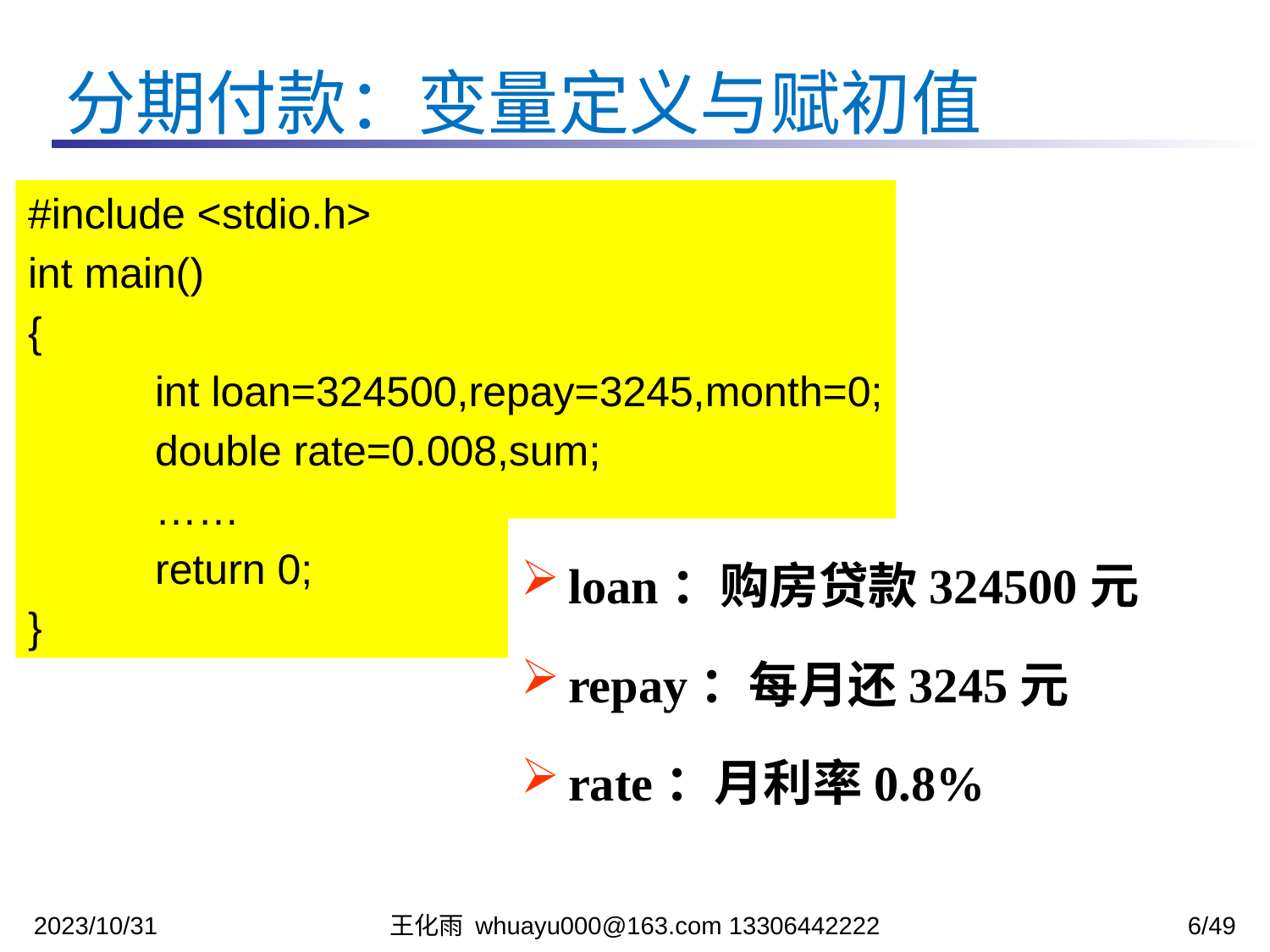

分期付款：变量定义与赋初值
#include <stdio.h>
int main()
{
	int loan=324500,repay=3245,month=0;
	double rate=0.008,sum;
	……
	return 0;
}
loan：购房贷款324500元
repay：每月还3245元
rate：月利率0.8%
2023/10/31
王化雨 whuayu000@163.com 13306442222
6/49